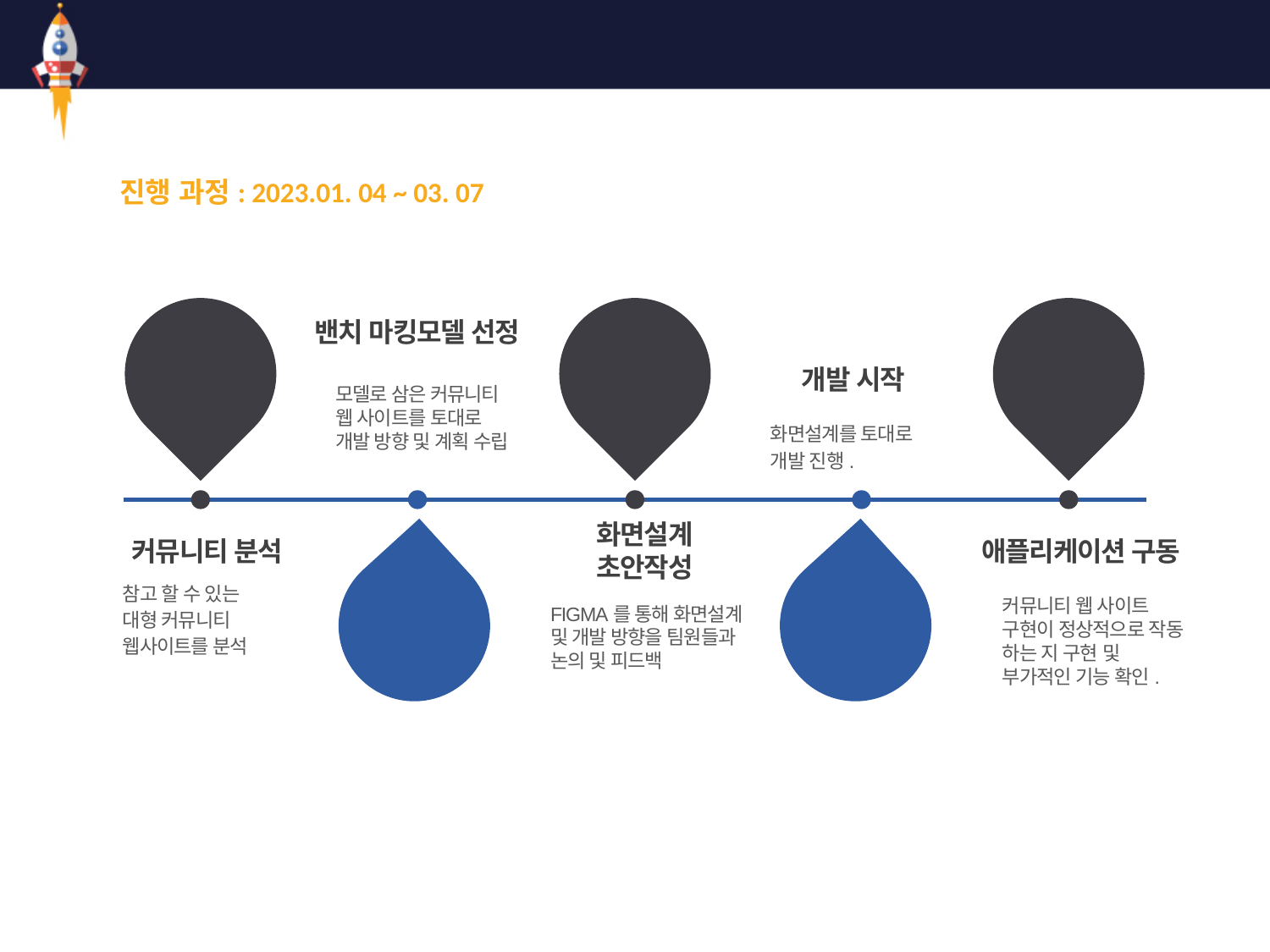

# 프로젝트 기획 – 진행과정
진행 과정: 2023.01. 04 ~ 03. 07

밴치 마킹모델 선정
자료 검색
FIGMA 활용
기능 시연
개발 시작
모델로 삼은 커뮤니티 웹 사이트를 토대로 개발 방향 및 계획 수립
화면설계를 토대로
개발 진행.

커뮤니티 분석
화면설계 초안작성
애플리케이션 구동

참고 할 수 있는
대형 커뮤니티
웹사이트를 분석
커뮤니티 웹 사이트 구현이 정상적으로 작동 하는 지 구현 및 부가적인 기능 확인.
모델 선정
FIGMA를 통해 화면설계 및 개발 방향을 팀원들과 논의 및 피드백
디자인 확정 및 개발